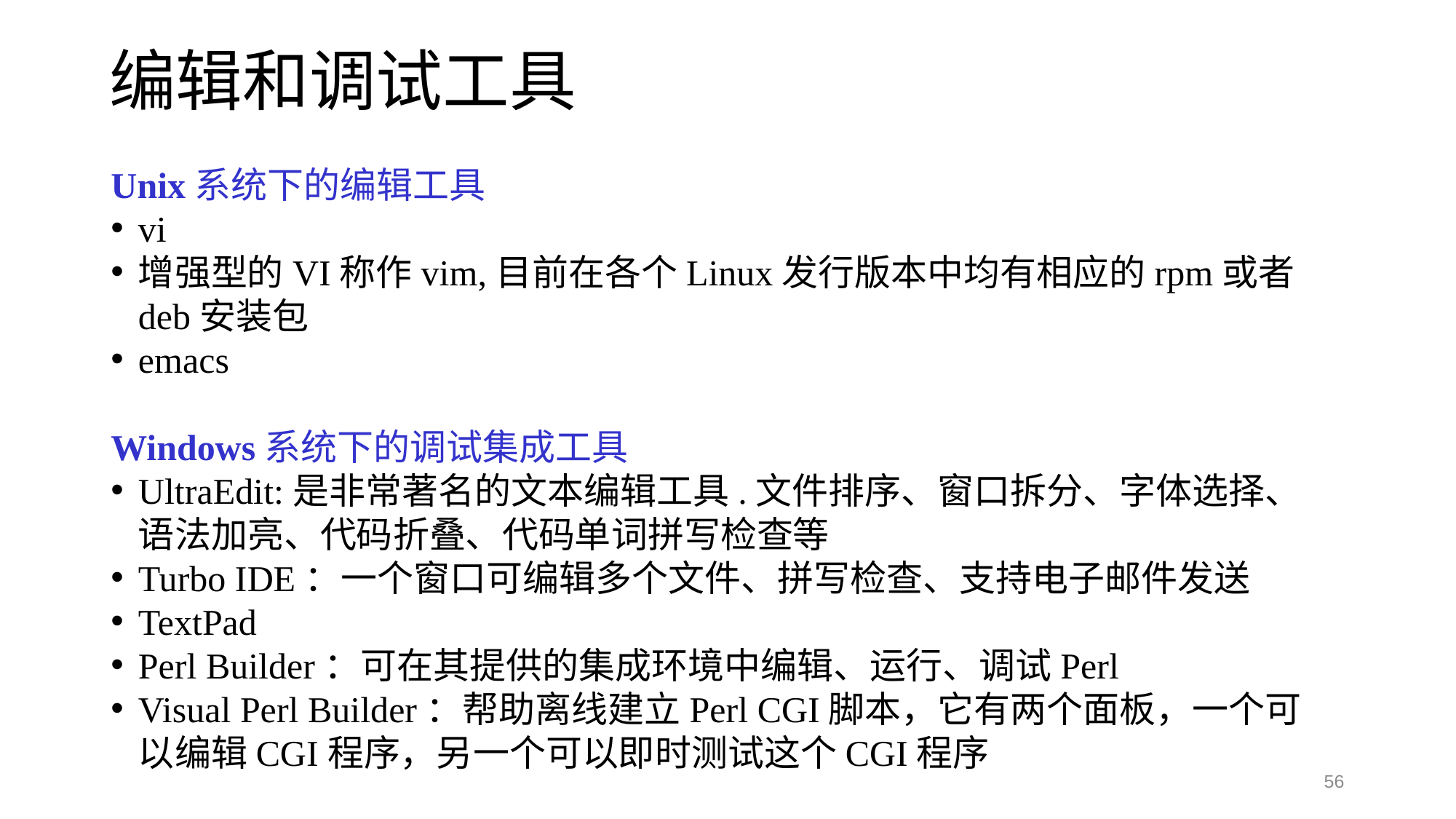

# 编辑和调试工具
Unix系统下的编辑工具
vi
增强型的VI称作vim,目前在各个Linux发行版本中均有相应的rpm或者deb安装包
emacs

Windows系统下的调试集成工具
UltraEdit:是非常著名的文本编辑工具.文件排序、窗口拆分、字体选择、语法加亮、代码折叠、代码单词拼写检查等
Turbo IDE：一个窗口可编辑多个文件、拼写检查、支持电子邮件发送
TextPad
Perl Builder：可在其提供的集成环境中编辑、运行、调试Perl
Visual Perl Builder：帮助离线建立Perl CGI脚本，它有两个面板，一个可以编辑CGI程序，另一个可以即时测试这个CGI程序
56